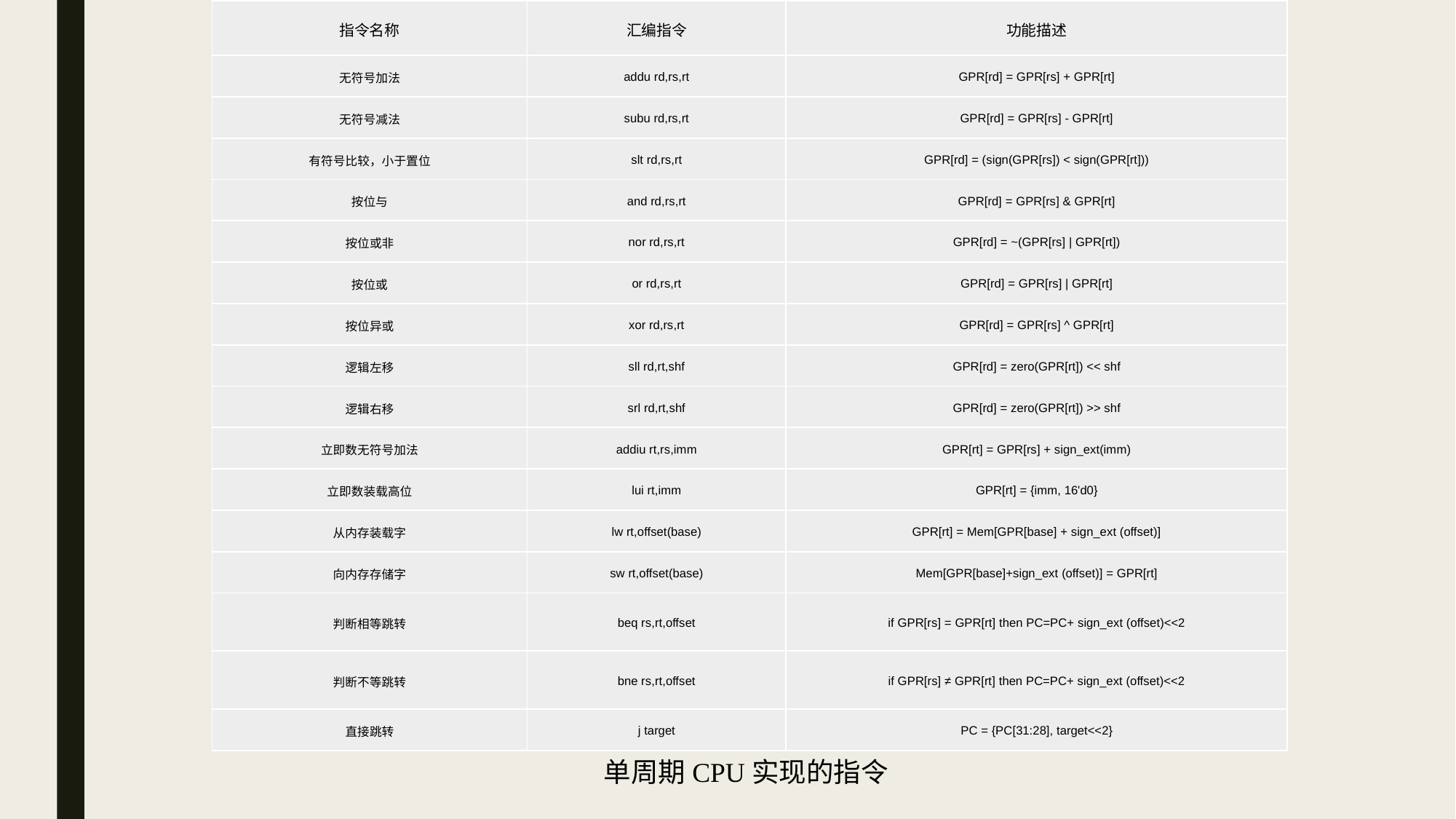

| 指令名称 | 汇编指令 | 功能描述 |
| --- | --- | --- |
| 无符号加法 | addu rd,rs,rt | GPR[rd] = GPR[rs] + GPR[rt] |
| 无符号减法 | subu rd,rs,rt | GPR[rd] = GPR[rs] - GPR[rt] |
| 有符号比较，小于置位 | slt rd,rs,rt | GPR[rd] = (sign(GPR[rs]) < sign(GPR[rt])) |
| 按位与 | and rd,rs,rt | GPR[rd] = GPR[rs] & GPR[rt] |
| 按位或非 | nor rd,rs,rt | GPR[rd] = ~(GPR[rs] | GPR[rt]) |
| 按位或 | or rd,rs,rt | GPR[rd] = GPR[rs] | GPR[rt] |
| 按位异或 | xor rd,rs,rt | GPR[rd] = GPR[rs] ^ GPR[rt] |
| 逻辑左移 | sll rd,rt,shf | GPR[rd] = zero(GPR[rt]) << shf |
| 逻辑右移 | srl rd,rt,shf | GPR[rd] = zero(GPR[rt]) >> shf |
| 立即数无符号加法 | addiu rt,rs,imm | GPR[rt] = GPR[rs] + sign\_ext(imm) |
| 立即数装载高位 | lui rt,imm | GPR[rt] = {imm, 16'd0} |
| 从内存装载字 | lw rt,offset(base) | GPR[rt] = Mem[GPR[base] + sign\_ext (offset)] |
| 向内存存储字 | sw rt,offset(base) | Mem[GPR[base]+sign\_ext (offset)] = GPR[rt] |
| 判断相等跳转 | beq rs,rt,offset | if GPR[rs] = GPR[rt] then PC=PC+ sign\_ext (offset)<<2 |
| 判断不等跳转 | bne rs,rt,offset | if GPR[rs] ≠ GPR[rt] then PC=PC+ sign\_ext (offset)<<2 |
| 直接跳转 | j target | PC = {PC[31:28], target<<2} |
单周期CPU实现的指令